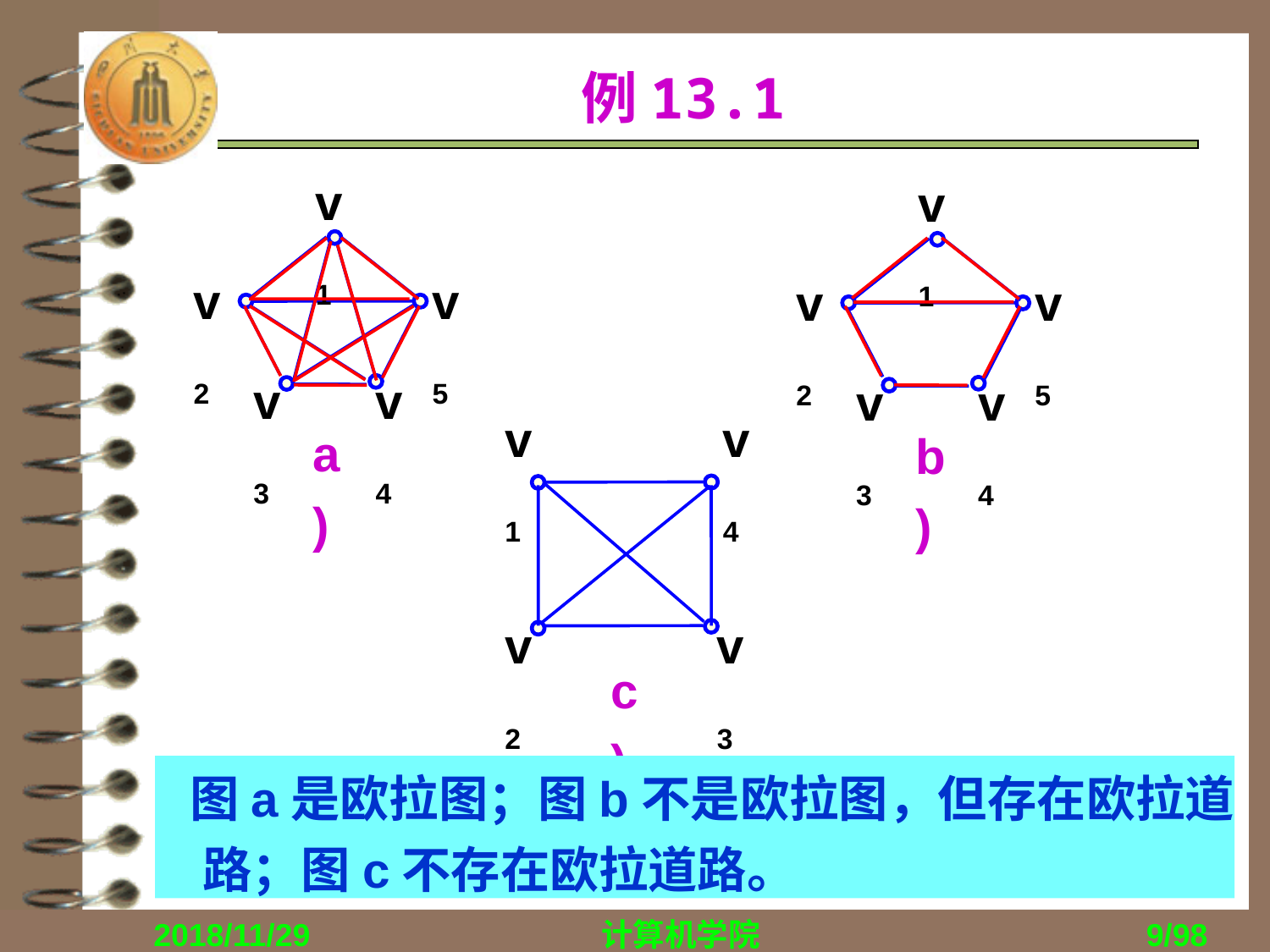

# 例13.1
v1

v2
v5

v3
v4

a)
v1

v2
v5

v3
v4

b)

v1
v4

v2
v3

c)
  图a是欧拉图；图b不是欧拉图，但存在欧拉道路；图c不存在欧拉道路。
2018/11/29
计算机学院
9/98